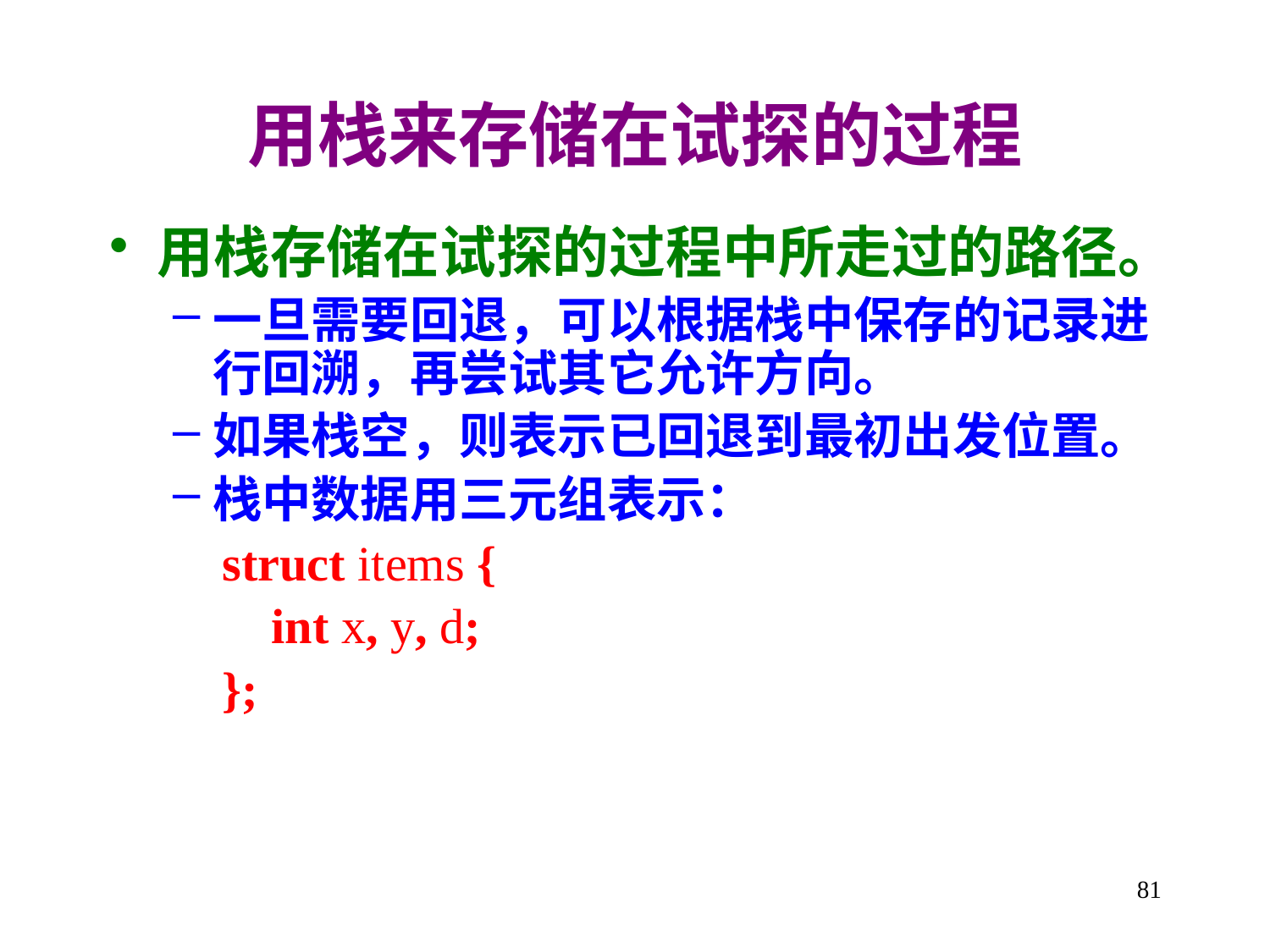

用栈来存储在试探的过程
用栈存储在试探的过程中所走过的路径。
一旦需要回退，可以根据栈中保存的记录进行回溯，再尝试其它允许方向。
如果栈空，则表示已回退到最初出发位置。
栈中数据用三元组表示：
    struct items {
        int x, y, d;
    };
81